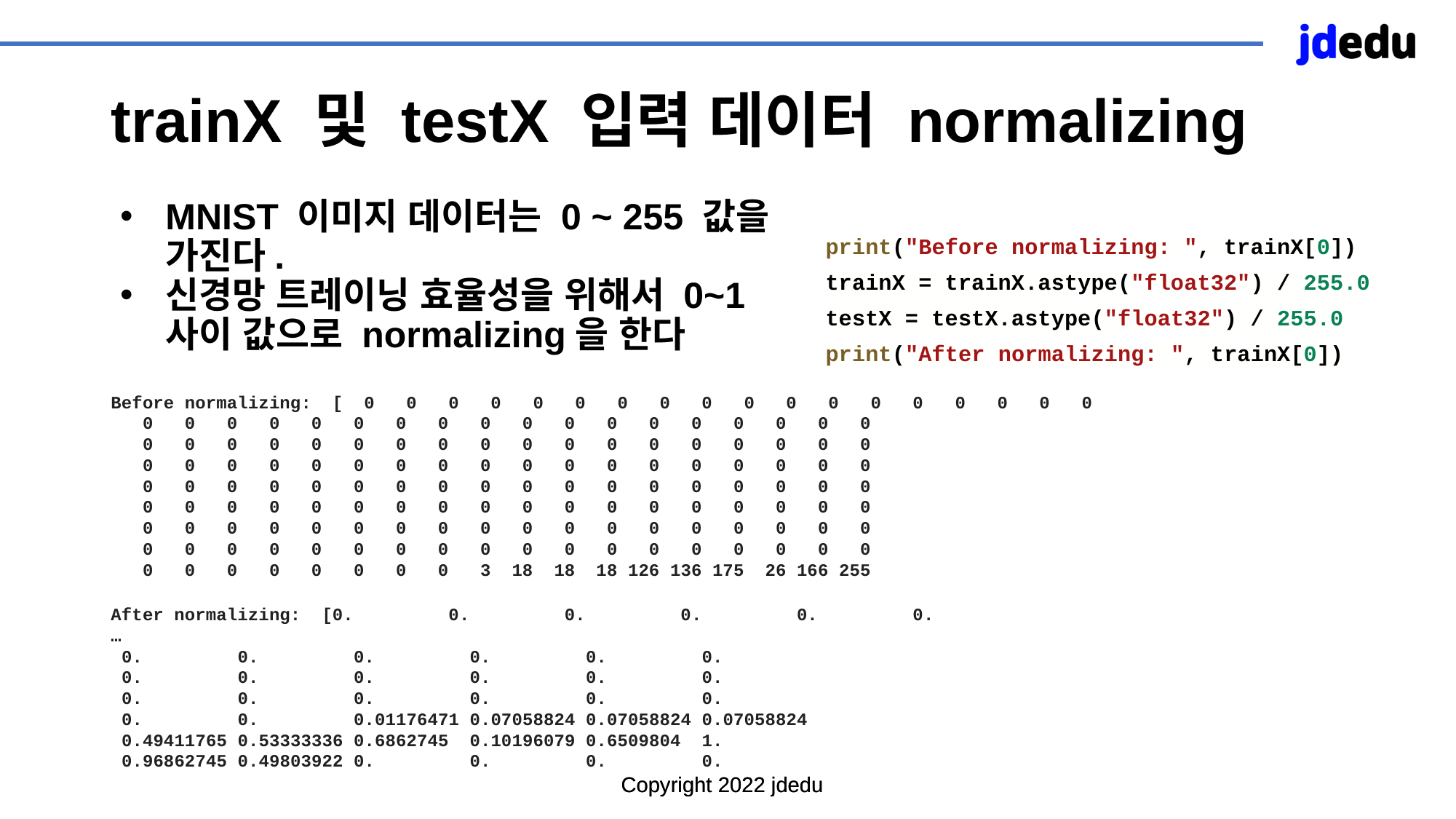

# trainX 및 testX 입력 데이터 normalizing
MNIST 이미지 데이터는 0 ~ 255 값을 가진다.
신경망 트레이닝 효율성을 위해서 0~1 사이 값으로 normalizing을 한다
print("Before normalizing: ", trainX[0])
trainX = trainX.astype("float32") / 255.0
testX = testX.astype("float32") / 255.0
print("After normalizing: ", trainX[0])
Before normalizing:  [  0   0   0   0   0   0   0   0   0   0   0   0   0   0   0   0   0   0
   0   0   0   0   0   0   0   0   0   0   0   0   0   0   0   0   0   0
   0   0   0   0   0   0   0   0   0   0   0   0   0   0   0   0   0   0
   0   0   0   0   0   0   0   0   0   0   0   0   0   0   0   0   0   0
   0   0   0   0   0   0   0   0   0   0   0   0   0   0   0   0   0   0
   0   0   0   0   0   0   0   0   0   0   0   0   0   0   0   0   0   0
   0   0   0   0   0   0   0   0   0   0   0   0   0   0   0   0   0   0
   0   0   0   0   0   0   0   0   0   0   0   0   0   0   0   0   0   0
   0   0   0   0   0   0   0   0   3  18  18  18 126 136 175  26 166 255
After normalizing:  [0.         0.         0.         0.         0.         0.
…
 0.         0.         0.         0.         0.         0.
 0.         0.         0.         0.         0.         0.
 0.         0.         0.         0.         0.         0.
 0.         0.         0.01176471 0.07058824 0.07058824 0.07058824
 0.49411765 0.53333336 0.6862745  0.10196079 0.6509804  1.
 0.96862745 0.49803922 0.         0.         0.         0.